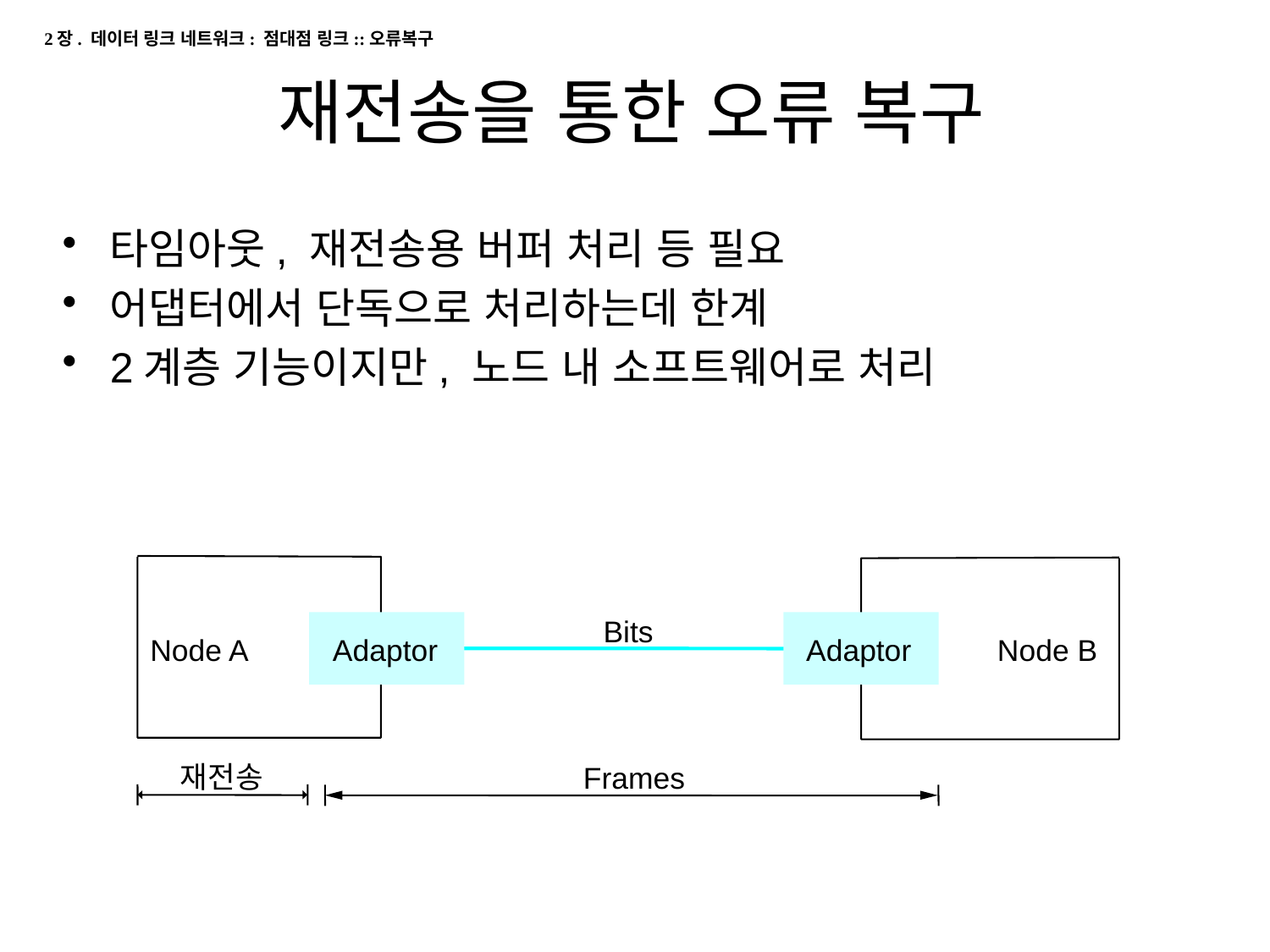

2장. 데이터 링크 네트워크: 점대점 링크::오류복구
# 재전송을 통한 오류 복구
타임아웃, 재전송용 버퍼 처리 등 필요
어댑터에서 단독으로 처리하는데 한계
2계층 기능이지만, 노드 내 소프트웨어로 처리

Bits
Node A
Adaptor
Adaptor
Node B

재전송

Frames